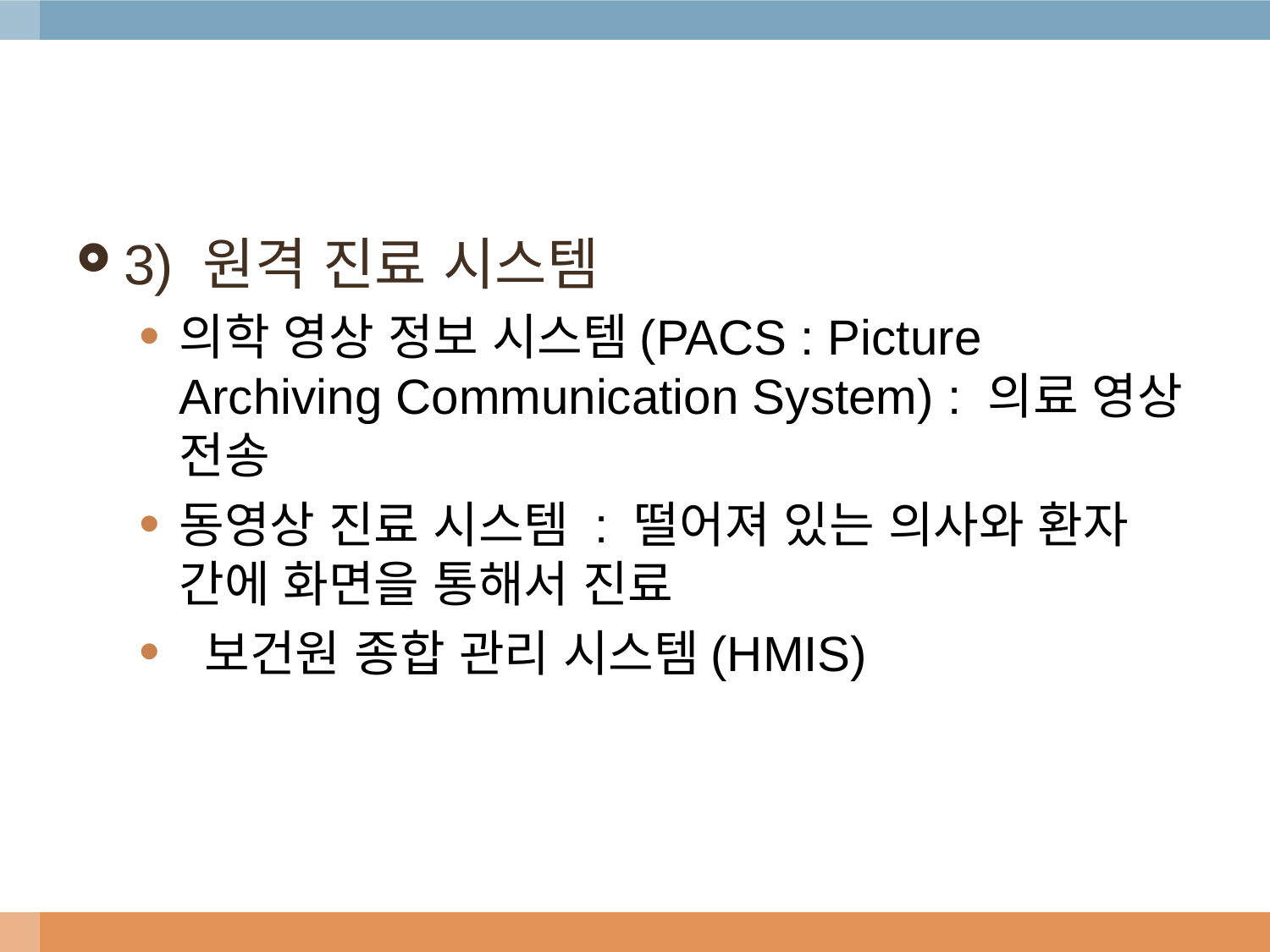

#
3) 원격 진료 시스템
의학 영상 정보 시스템(PACS : Picture Archiving Communication System) : 의료 영상 전송
동영상 진료 시스템 : 떨어져 있는 의사와 환자 간에 화면을 통해서 진료
 보건원 종합 관리 시스템(HMIS)